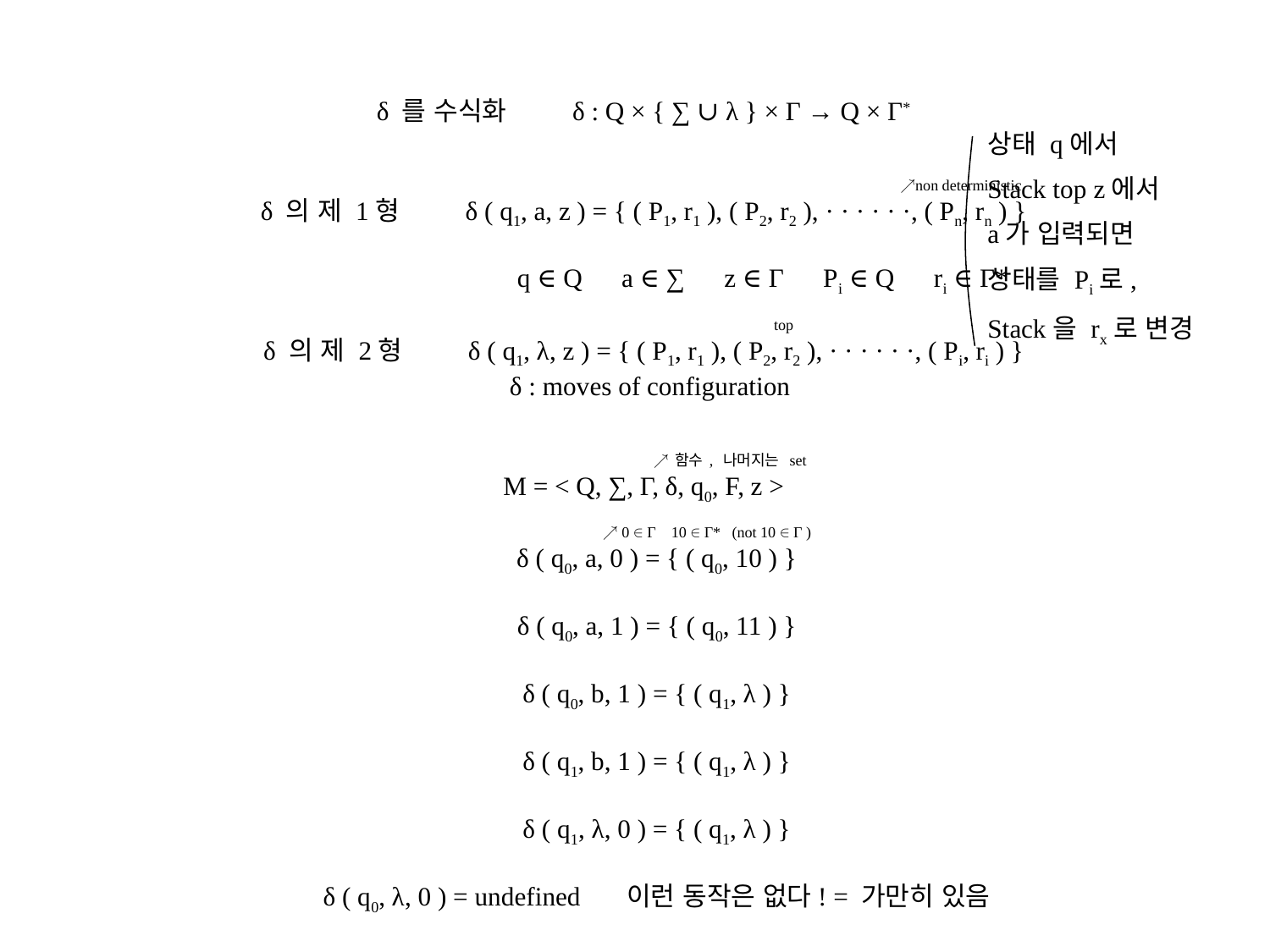

# δ 를 수식화        δ : Q × { ∑ ∪ λ } × Γ → Q × Γ* ↗non deterministic δ 의 제 1형        δ ( q1, a, z ) = { ( P1, r1 ), ( P2, r2 ), · · · · · ·, ( Pn, rn ) } q ∈ Q      a ∈ ∑      z ∈ Γ      Pi ∈ Q      ri ∈ Γ* top δ 의 제 2형        δ ( q1, λ, z ) = { ( P1, r1 ), ( P2, r2 ), · · · · · ·, ( Pi, ri ) } δ : moves of configuration ↗함수, 나머지는 set M = < Q, ∑, Γ, δ, q0, F, z > ↗ 0 ∈ Γ    10 ∈ Γ*   (not 10 ∈ Γ ) δ ( q0, a, 0 ) = { ( q0, 10 ) } δ ( q0, a, 1 ) = { ( q0, 11 ) } δ ( q0, b, 1 ) = { ( q1, λ ) } δ ( q1, b, 1 ) = { ( q1, λ ) } δ ( q1, λ, 0 ) = { ( q1, λ ) } δ ( q0, λ, 0 ) = undefined      이런 동작은 없다! = 가만히 있음
상태 q에서
Stack top z에서
a가 입력되면
상태를 Pi로,
Stack을 rx로 변경